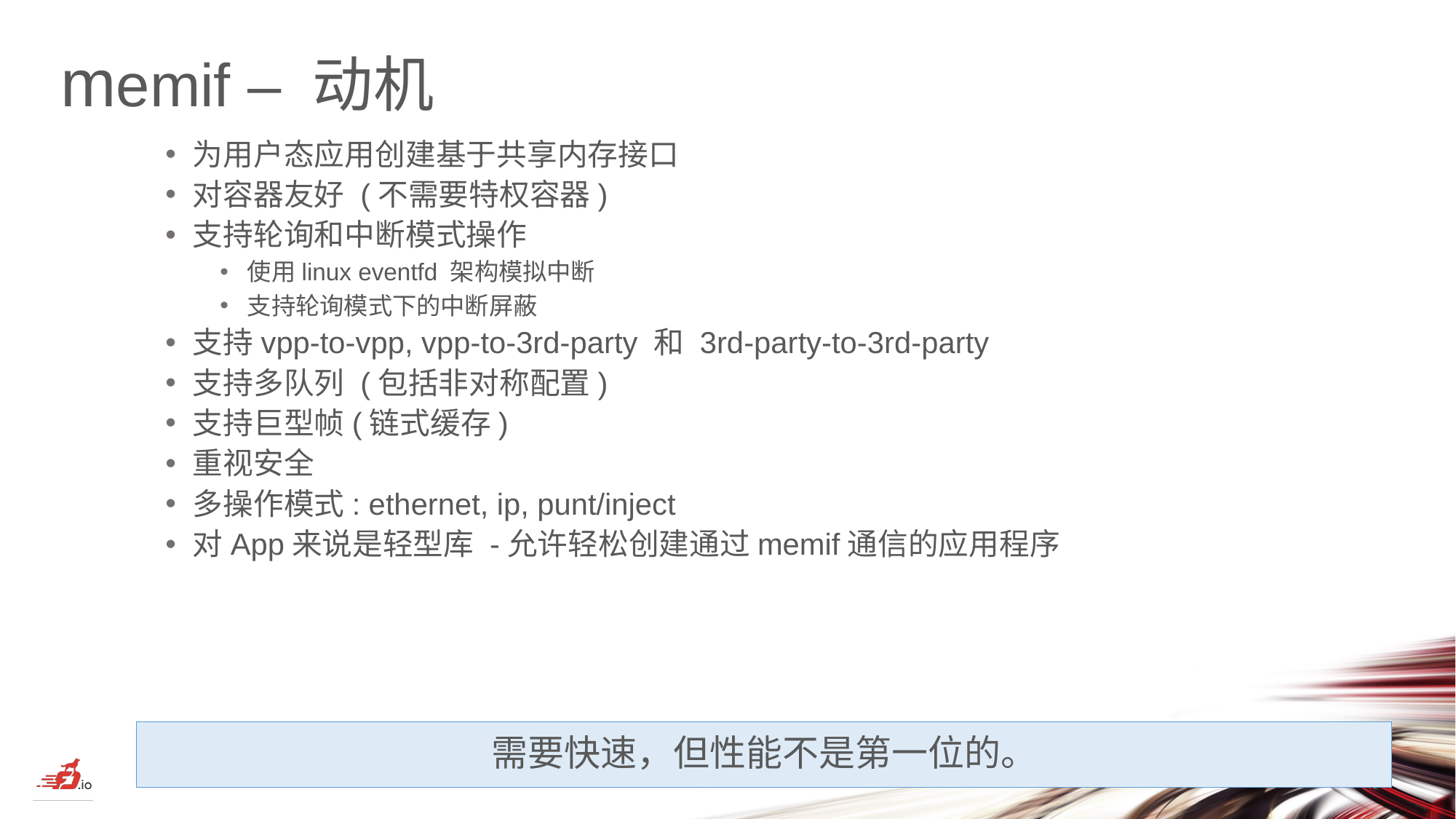

# memif – 动机
为用户态应用创建基于共享内存接口
对容器友好 (不需要特权容器)
支持轮询和中断模式操作
使用linux eventfd 架构模拟中断
支持轮询模式下的中断屏蔽
支持vpp-to-vpp, vpp-to-3rd-party 和 3rd-party-to-3rd-party
支持多队列 (包括非对称配置)
支持巨型帧(链式缓存)
重视安全
多操作模式: ethernet, ip, punt/inject
对App来说是轻型库 -允许轻松创建通过memif通信的应用程序
需要快速，但性能不是第一位的。